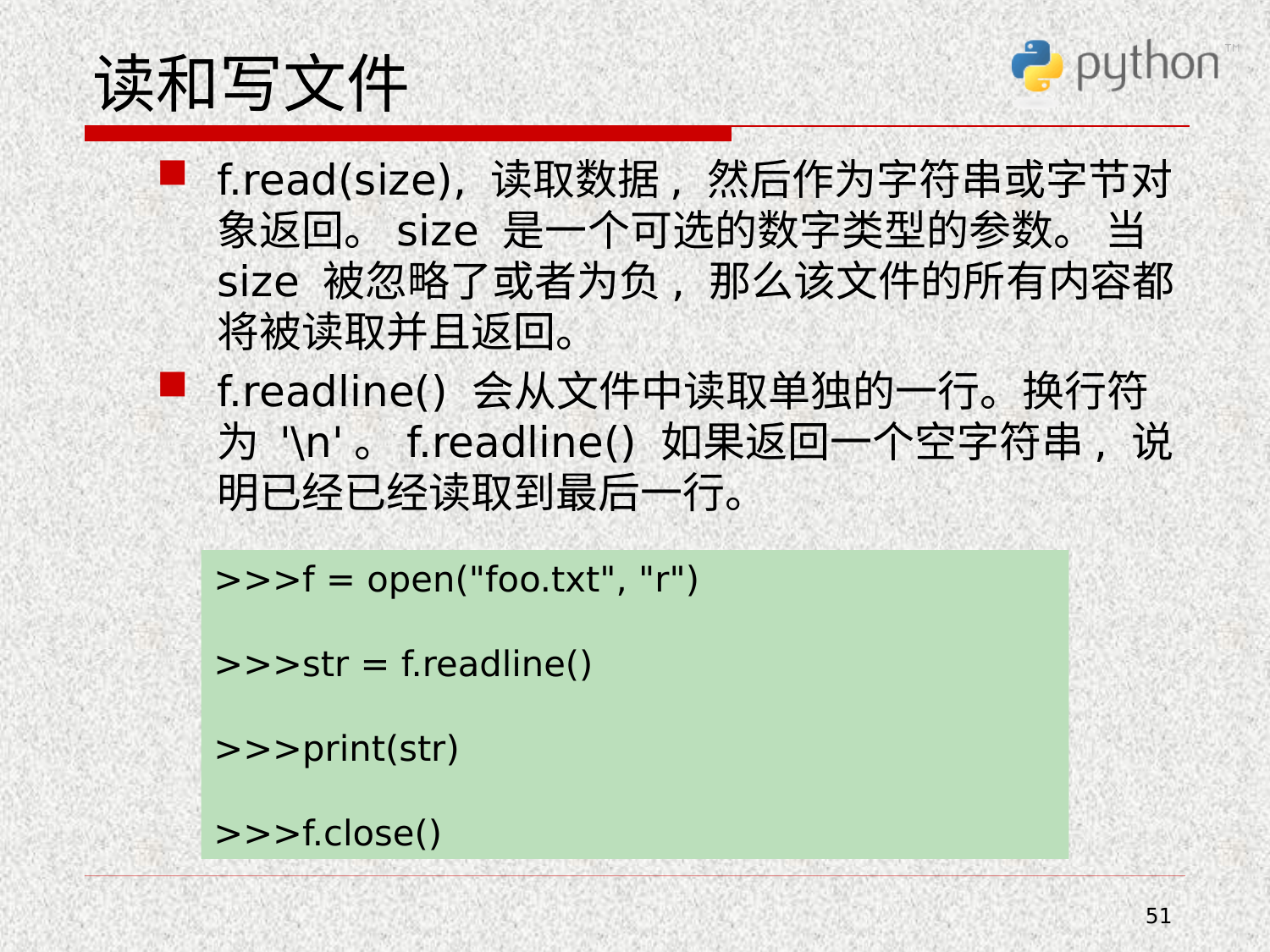

# 读和写文件
f.read(size), 读取数据, 然后作为字符串或字节对象返回。size 是一个可选的数字类型的参数。 当 size 被忽略了或者为负, 那么该文件的所有内容都将被读取并且返回。
f.readline() 会从文件中读取单独的一行。换行符为 '\n'。f.readline() 如果返回一个空字符串, 说明已经已经读取到最后一行。

>>>f = open("foo.txt", "r")

>>>str = f.readline()

>>>print(str)

>>>f.close()
51